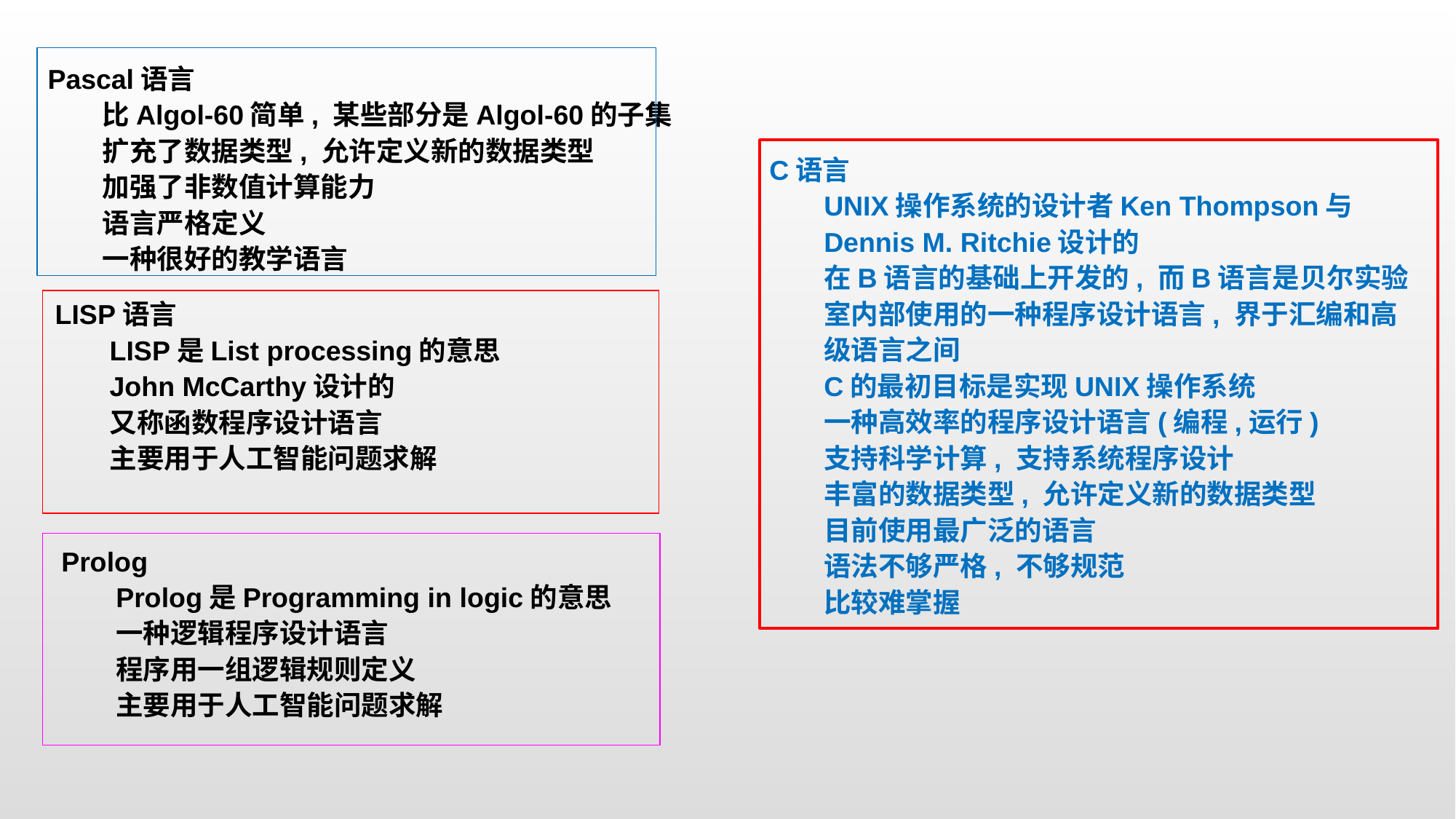

Pascal语言
比Algol-60简单, 某些部分是Algol-60的子集
扩充了数据类型, 允许定义新的数据类型
加强了非数值计算能力
语言严格定义
一种很好的教学语言

C语言
UNIX操作系统的设计者Ken Thompson与Dennis M. Ritchie设计的
在B语言的基础上开发的, 而B语言是贝尔实验室内部使用的一种程序设计语言, 界于汇编和高级语言之间
C的最初目标是实现UNIX操作系统
一种高效率的程序设计语言(编程,运行)
支持科学计算, 支持系统程序设计
丰富的数据类型, 允许定义新的数据类型
目前使用最广泛的语言
语法不够严格, 不够规范
比较难掌握
LISP语言
LISP是List processing的意思
John McCarthy设计的
又称函数程序设计语言
主要用于人工智能问题求解

Prolog
Prolog是Programming in logic的意思
一种逻辑程序设计语言
程序用一组逻辑规则定义
主要用于人工智能问题求解

49